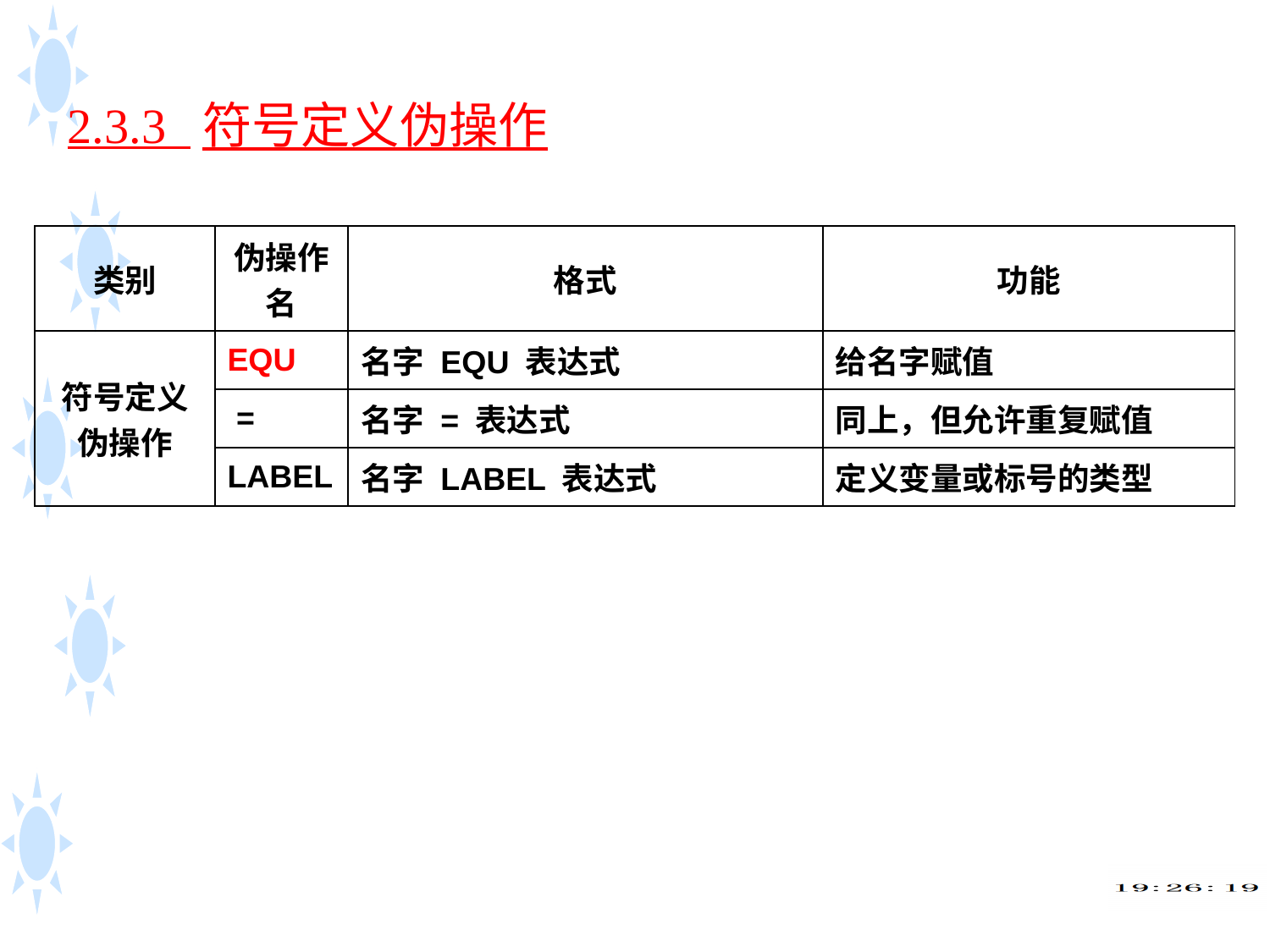

2.3.3  符号定义伪操作
| 类别 | 伪操作名 | 格式 | 功能 |
| --- | --- | --- | --- |
| 符号定义伪操作 | EQU | 名字 EQU 表达式 | 给名字赋值 |
|  | = | 名字 = 表达式 | 同上，但允许重复赋值 |
|  | LABEL | 名字 LABEL 表达式 | 定义变量或标号的类型 |
38